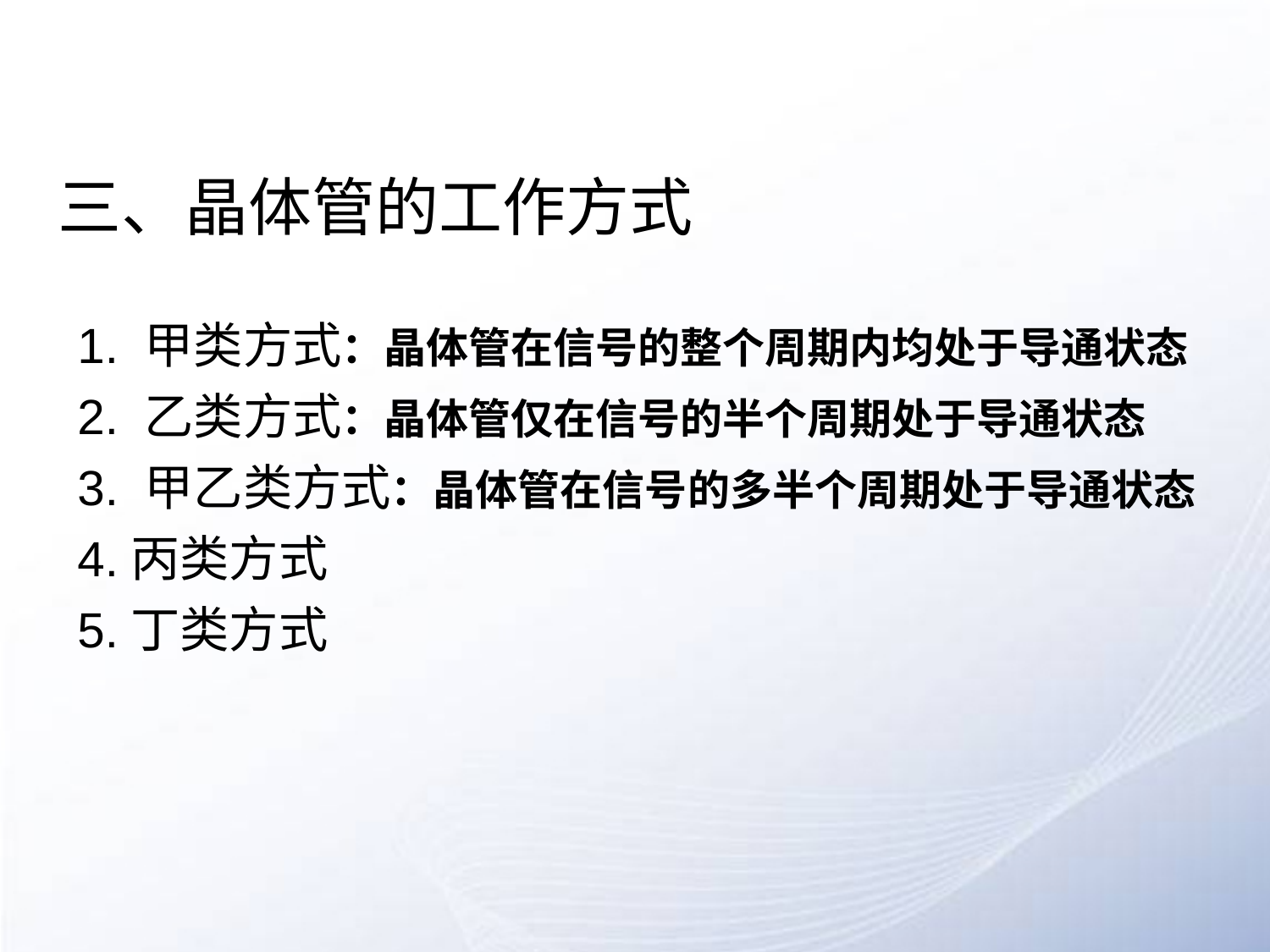

# 三、晶体管的工作方式
1. 甲类方式：晶体管在信号的整个周期内均处于导通状态
2. 乙类方式：晶体管仅在信号的半个周期处于导通状态
3. 甲乙类方式：晶体管在信号的多半个周期处于导通状态
4.丙类方式
5.丁类方式